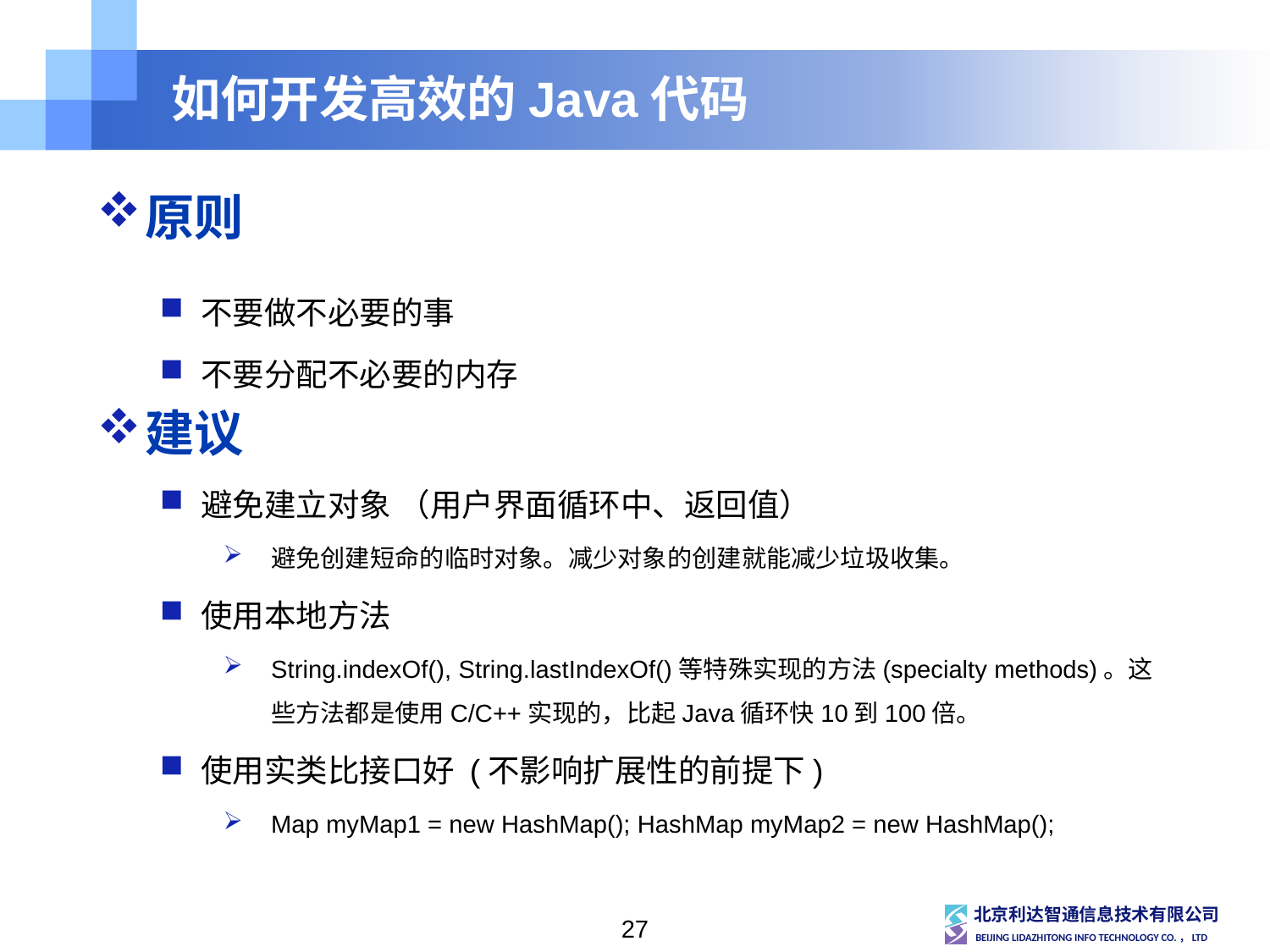

# 如何开发高效的Java代码
原则

不要做不必要的事
不要分配不必要的内存
建议
避免建立对象 （用户界面循环中、返回值）
避免创建短命的临时对象。减少对象的创建就能减少垃圾收集。
使用本地方法
String.indexOf(), String.lastIndexOf()等特殊实现的方法(specialty methods)。这些方法都是使用C/C++实现的，比起Java循环快10到100倍。
使用实类比接口好 (不影响扩展性的前提下)
Map myMap1 = new HashMap(); HashMap myMap2 = new HashMap();
27